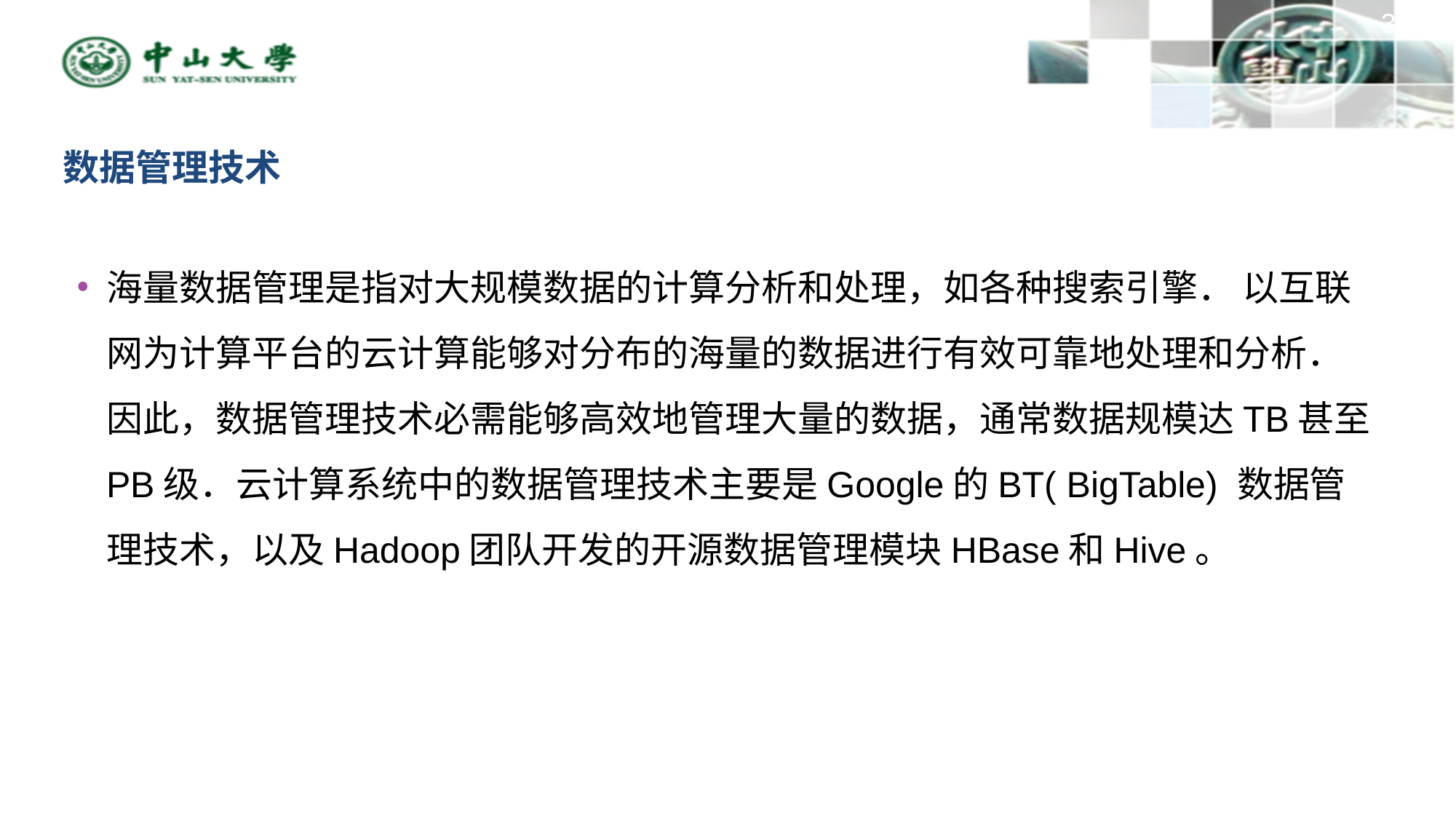

30
# 数据管理技术
海量数据管理是指对大规模数据的计算分析和处理，如各种搜索引擎． 以互联网为计算平台的云计算能够对分布的海量的数据进行有效可靠地处理和分析． 因此，数据管理技术必需能够高效地管理大量的数据，通常数据规模达TB甚至PB级．云计算系统中的数据管理技术主要是Google的BT( BigTable) 数据管理技术，以及Hadoop团队开发的开源数据管理模块HBase和Hive。